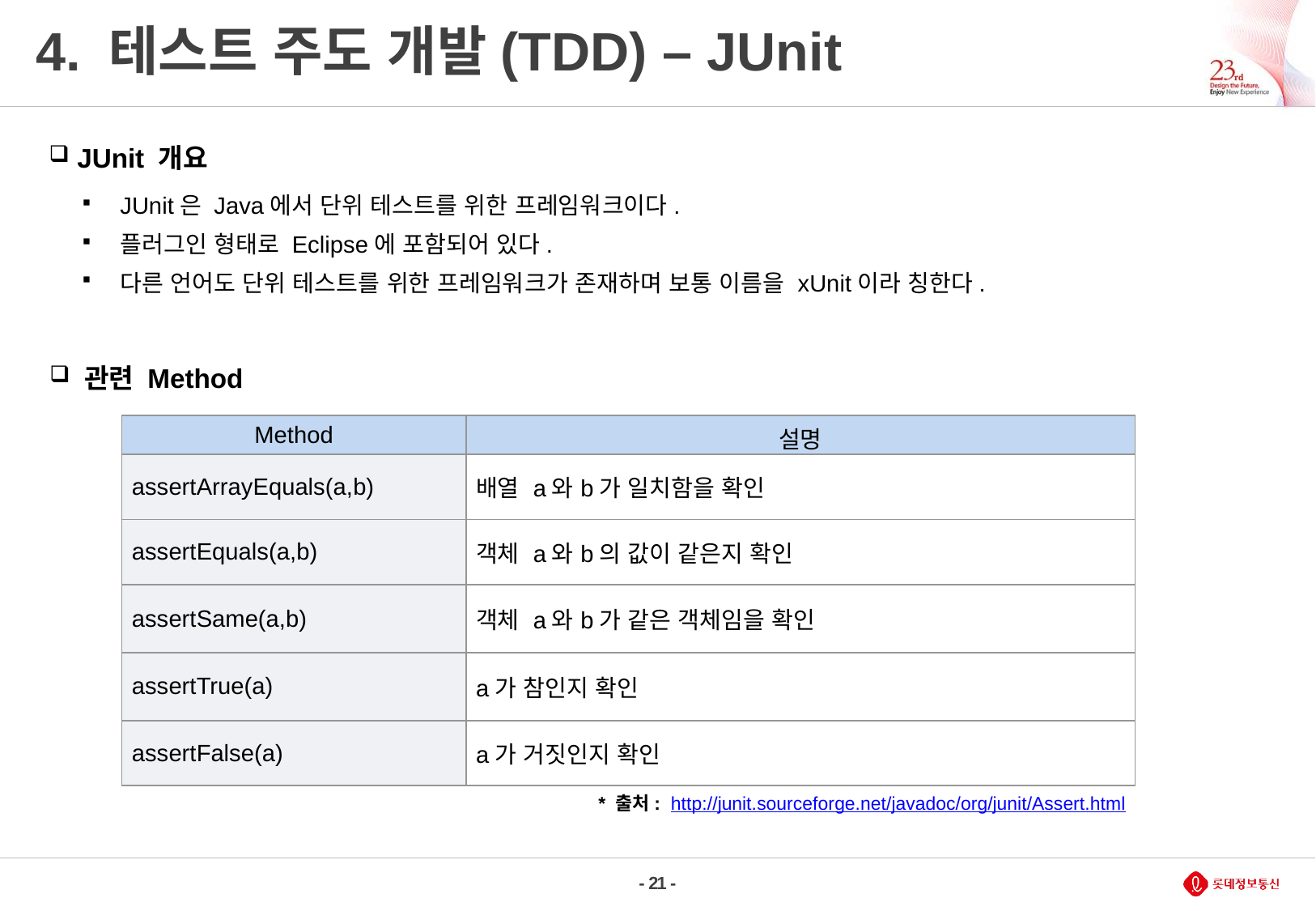

# 4. 테스트 주도 개발(TDD) – JUnit
 JUnit 개요
JUnit은 Java에서 단위 테스트를 위한 프레임워크이다.
플러그인 형태로 Eclipse에 포함되어 있다.
다른 언어도 단위 테스트를 위한 프레임워크가 존재하며 보통 이름을 xUnit이라 칭한다.
 관련 Method
| Method | 설명 |
| --- | --- |
| assertArrayEquals(a,b) | 배열 a와b가 일치함을 확인 |
| assertEquals(a,b) | 객체 a와b의 값이 같은지 확인 |
| assertSame(a,b) | 객체 a와b가 같은 객체임을 확인 |
| assertTrue(a) | a가 참인지 확인 |
| assertFalse(a) | a가 거짓인지 확인 |
* 출처:  http://junit.sourceforge.net/javadoc/org/junit/Assert.html
- 21 -